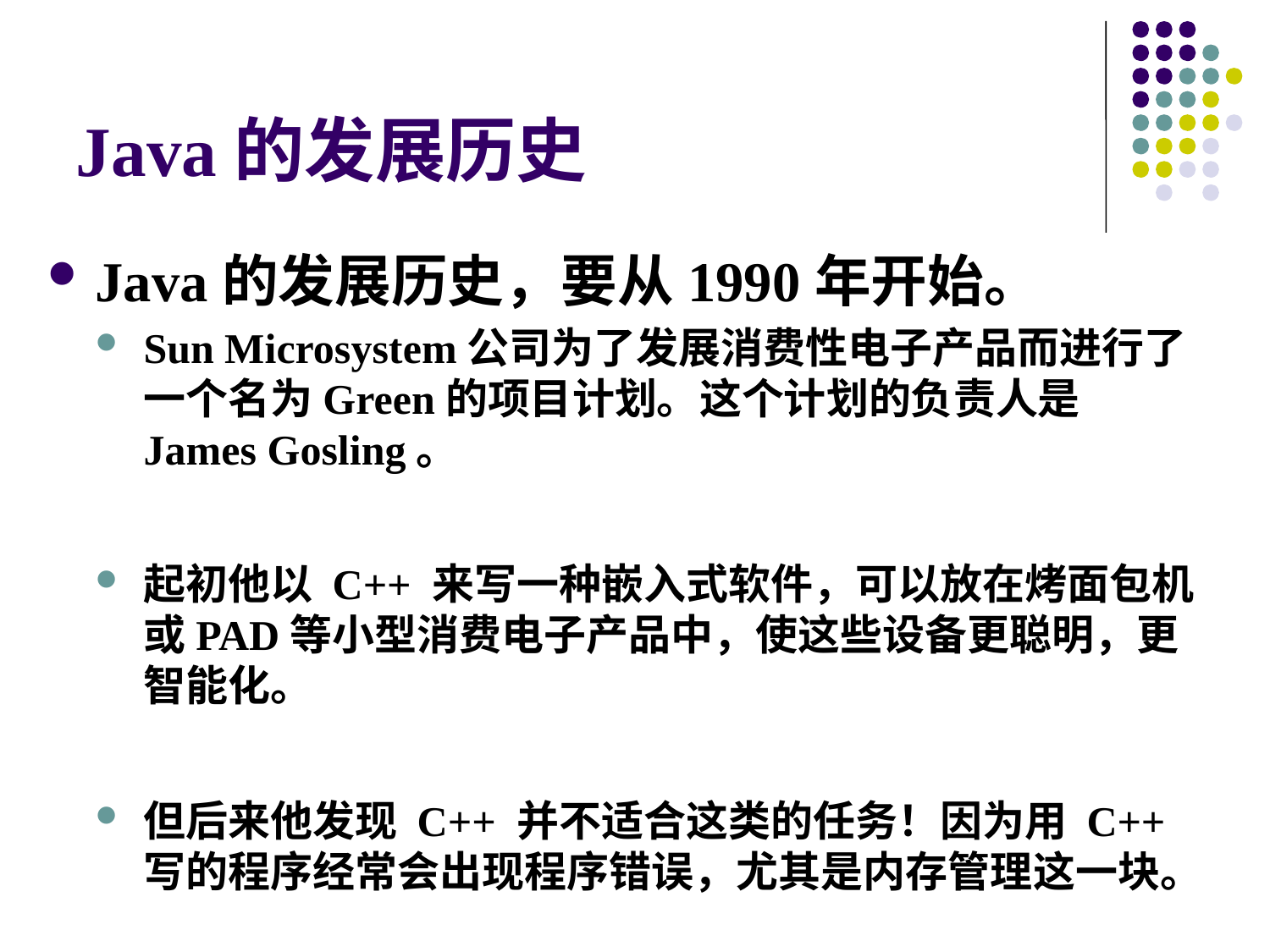

# Java的发展历史
Java的发展历史，要从1990年开始。
Sun Microsystem公司为了发展消费性电子产品而进行了一个名为Green的项目计划。这个计划的负责人是James Gosling。

起初他以 C++ 来写一种嵌入式软件，可以放在烤面包机或PAD等小型消费电子产品中，使这些设备更聪明，更智能化。

但后来他发现 C++ 并不适合这类的任务！因为用 C++ 写的程序经常会出现程序错误，尤其是内存管理这一块。